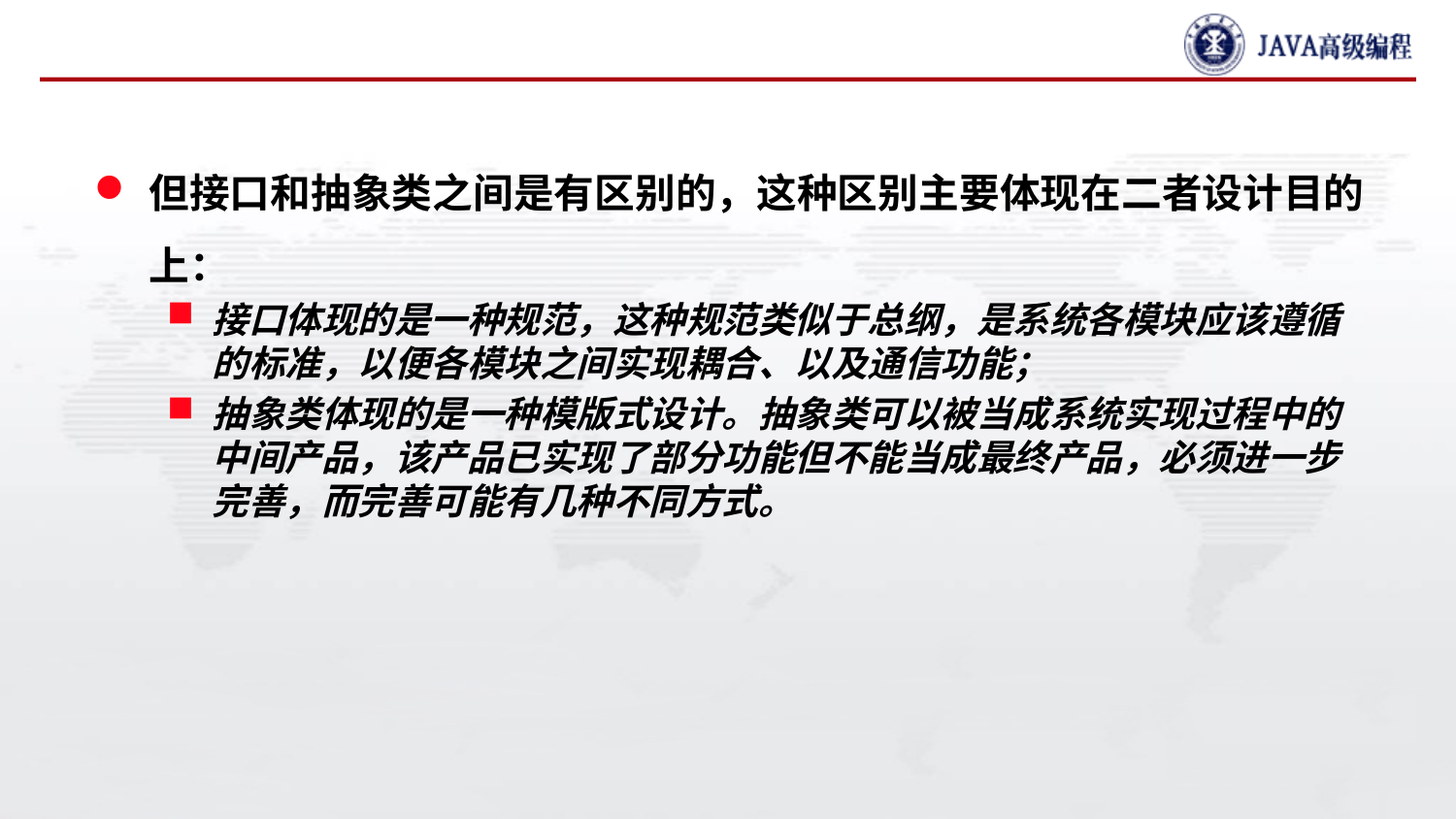

#
但接口和抽象类之间是有区别的，这种区别主要体现在二者设计目的上：
接口体现的是一种规范，这种规范类似于总纲，是系统各模块应该遵循的标准，以便各模块之间实现耦合、以及通信功能；
抽象类体现的是一种模版式设计。抽象类可以被当成系统实现过程中的中间产品，该产品已实现了部分功能但不能当成最终产品，必须进一步完善，而完善可能有几种不同方式。